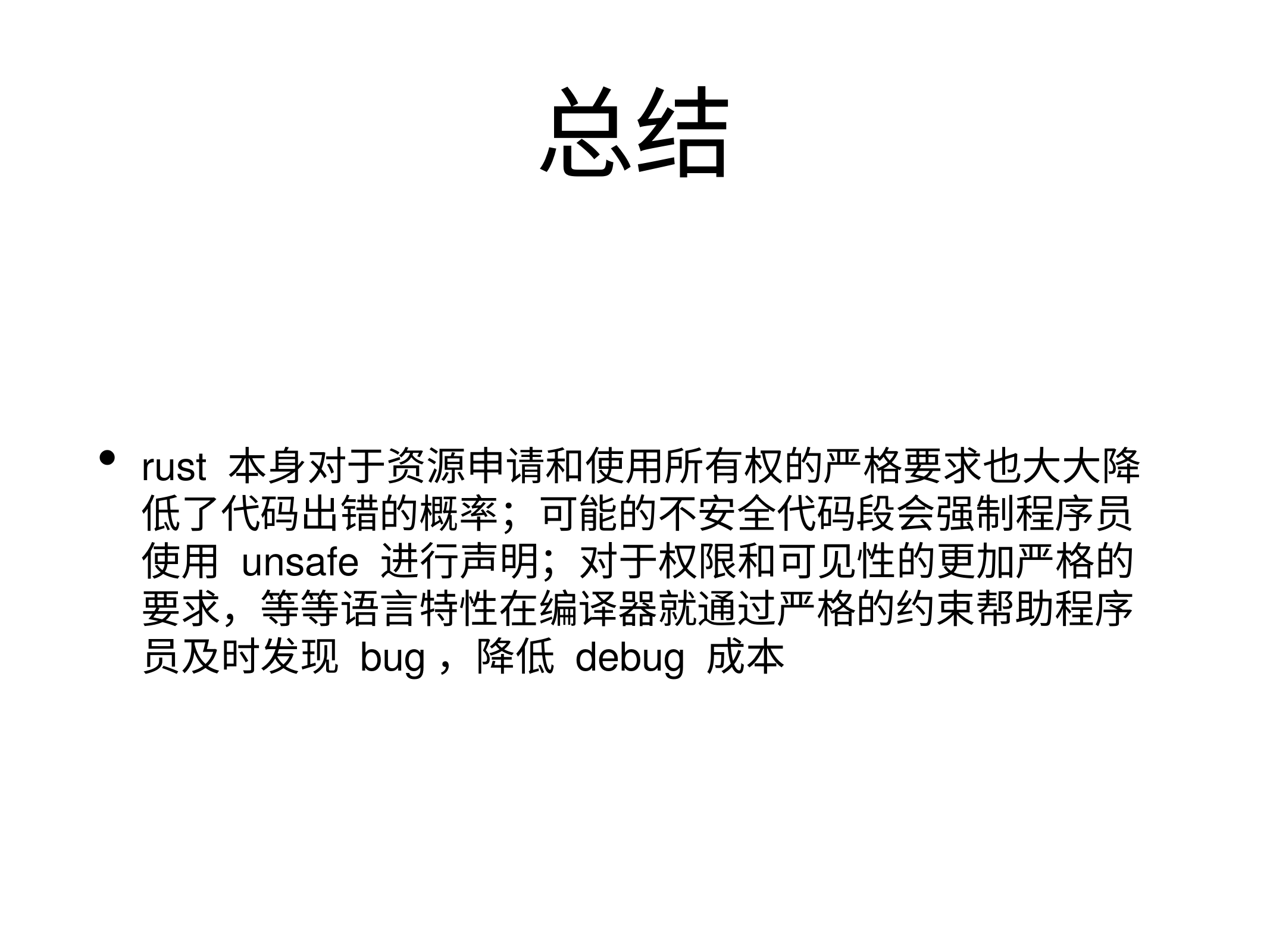

24
# 总结
rust 本身对于资源申请和使用所有权的严格要求也大大降低了代码出错的概率；可能的不安全代码段会强制程序员使用 unsafe 进行声明；对于权限和可见性的更加严格的要求，等等语言特性在编译器就通过严格的约束帮助程序员及时发现 bug，降低 debug 成本